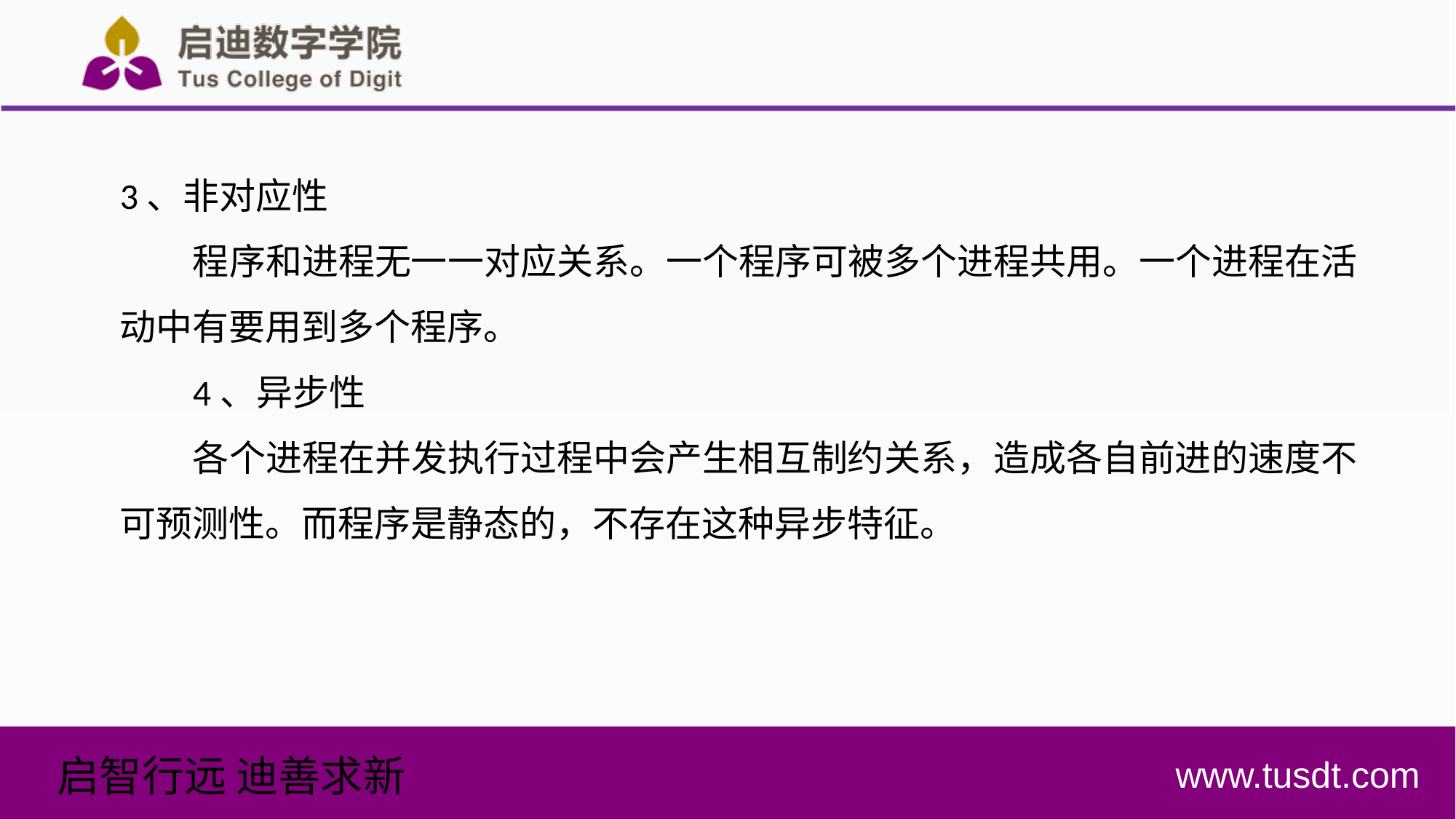

3、非对应性
程序和进程无一一对应关系。一个程序可被多个进程共用。一个进程在活动中有要用到多个程序。
4、异步性
各个进程在并发执行过程中会产生相互制约关系，造成各自前进的速度不可预测性。而程序是静态的，不存在这种异步特征。